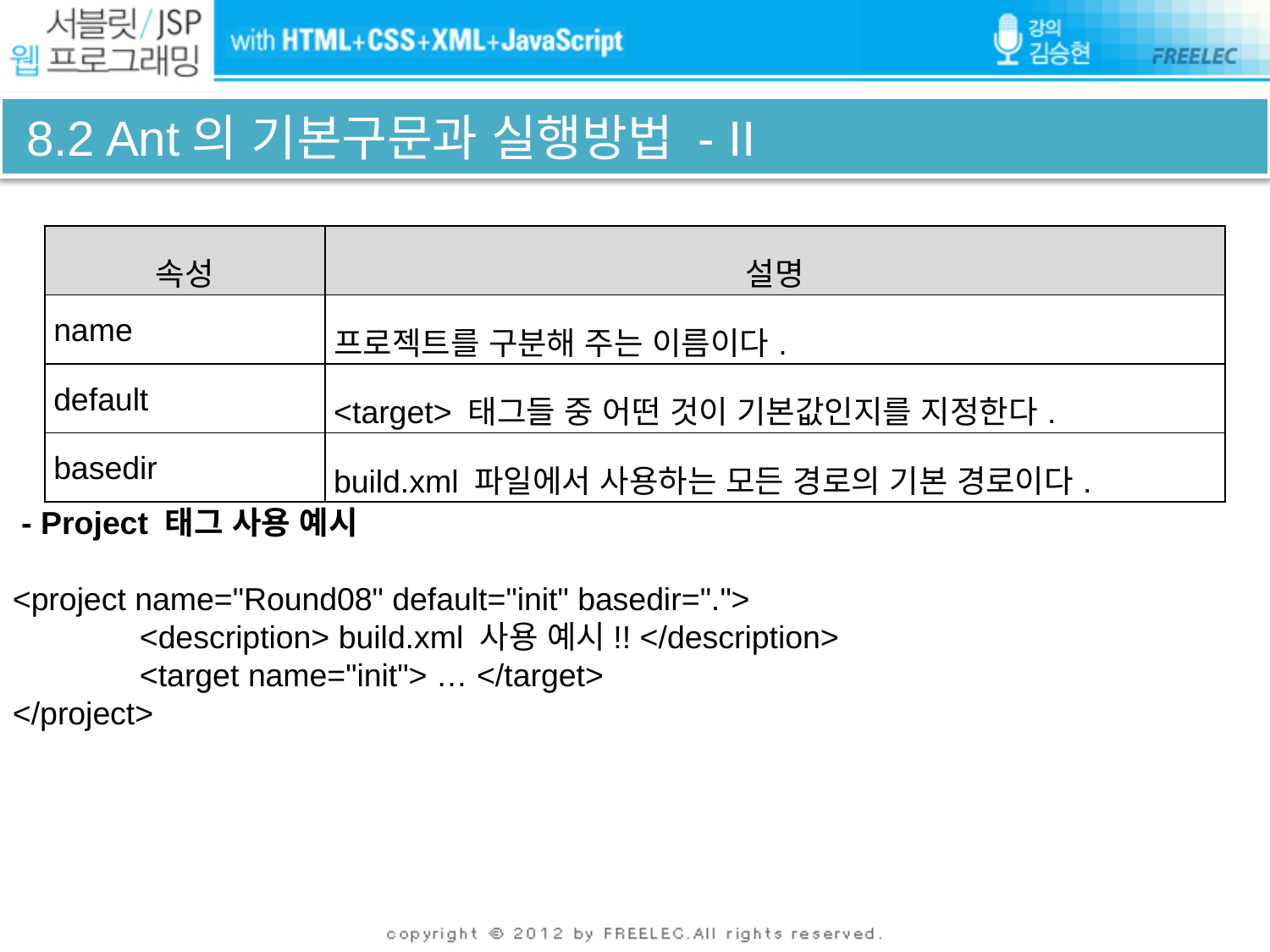

# 8.2 Ant의 기본구문과 실행방법 - II
| 속성 | 설명 |
| --- | --- |
| name | 프로젝트를 구분해 주는 이름이다. |
| default | <target> 태그들 중 어떤 것이 기본값인지를 지정한다. |
| basedir | build.xml 파일에서 사용하는 모든 경로의 기본 경로이다. |
 - Project 태그 사용 예시

<project name="Round08" default="init" basedir=".">
	<description> build.xml 사용 예시!! </description>
	<target name="init"> … </target>
</project>